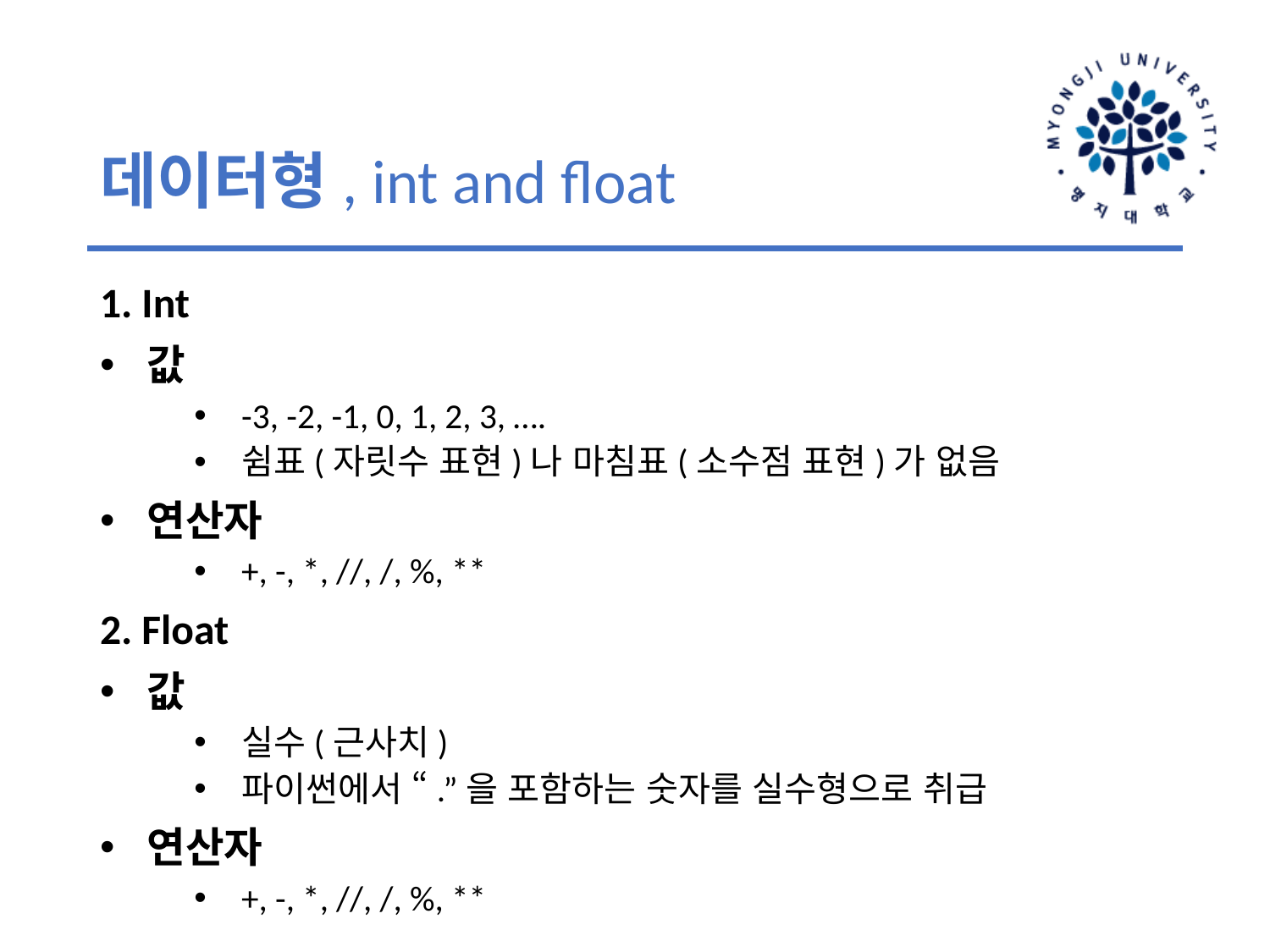

# 데이터형, int and float
1. Int
값
-3, -2, -1, 0, 1, 2, 3, ….
쉼표(자릿수 표현)나 마침표(소수점 표현)가 없음
연산자
+, -, *, //, /, %, **
2. Float
값
실수(근사치)
파이썬에서 “.”을 포함하는 숫자를 실수형으로 취급
연산자
+, -, *, //, /, %, **